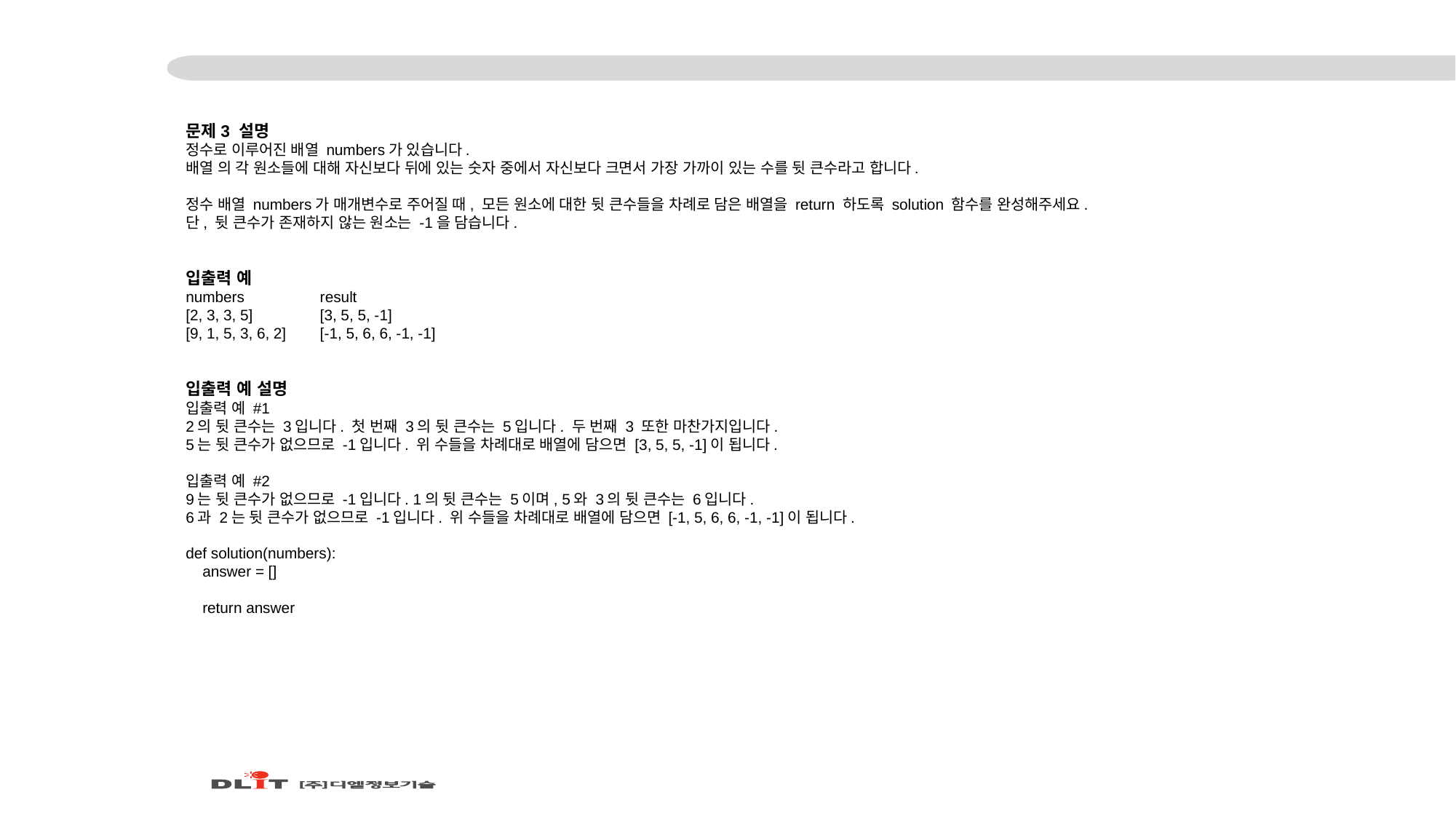

문제3 설명
정수로 이루어진 배열 numbers가 있습니다.
배열 의 각 원소들에 대해 자신보다 뒤에 있는 숫자 중에서 자신보다 크면서 가장 가까이 있는 수를 뒷 큰수라고 합니다.

정수 배열 numbers가 매개변수로 주어질 때, 모든 원소에 대한 뒷 큰수들을 차례로 담은 배열을 return 하도록 solution 함수를 완성해주세요.
단, 뒷 큰수가 존재하지 않는 원소는 -1을 담습니다.

입출력 예
numbers	      result
[2, 3, 3, 5]	      [3, 5, 5, -1]
[9, 1, 5, 3, 6, 2]	      [-1, 5, 6, 6, -1, -1]

입출력 예 설명
입출력 예 #1
2의 뒷 큰수는 3입니다. 첫 번째 3의 뒷 큰수는 5입니다. 두 번째 3 또한 마찬가지입니다.
5는 뒷 큰수가 없으므로 -1입니다. 위 수들을 차례대로 배열에 담으면 [3, 5, 5, -1]이 됩니다.

입출력 예 #2
9는 뒷 큰수가 없으므로 -1입니다. 1의 뒷 큰수는 5이며, 5와 3의 뒷 큰수는 6입니다.
6과 2는 뒷 큰수가 없으므로 -1입니다. 위 수들을 차례대로 배열에 담으면 [-1, 5, 6, 6, -1, -1]이 됩니다.

def solution(numbers):
    answer = []

    return answer